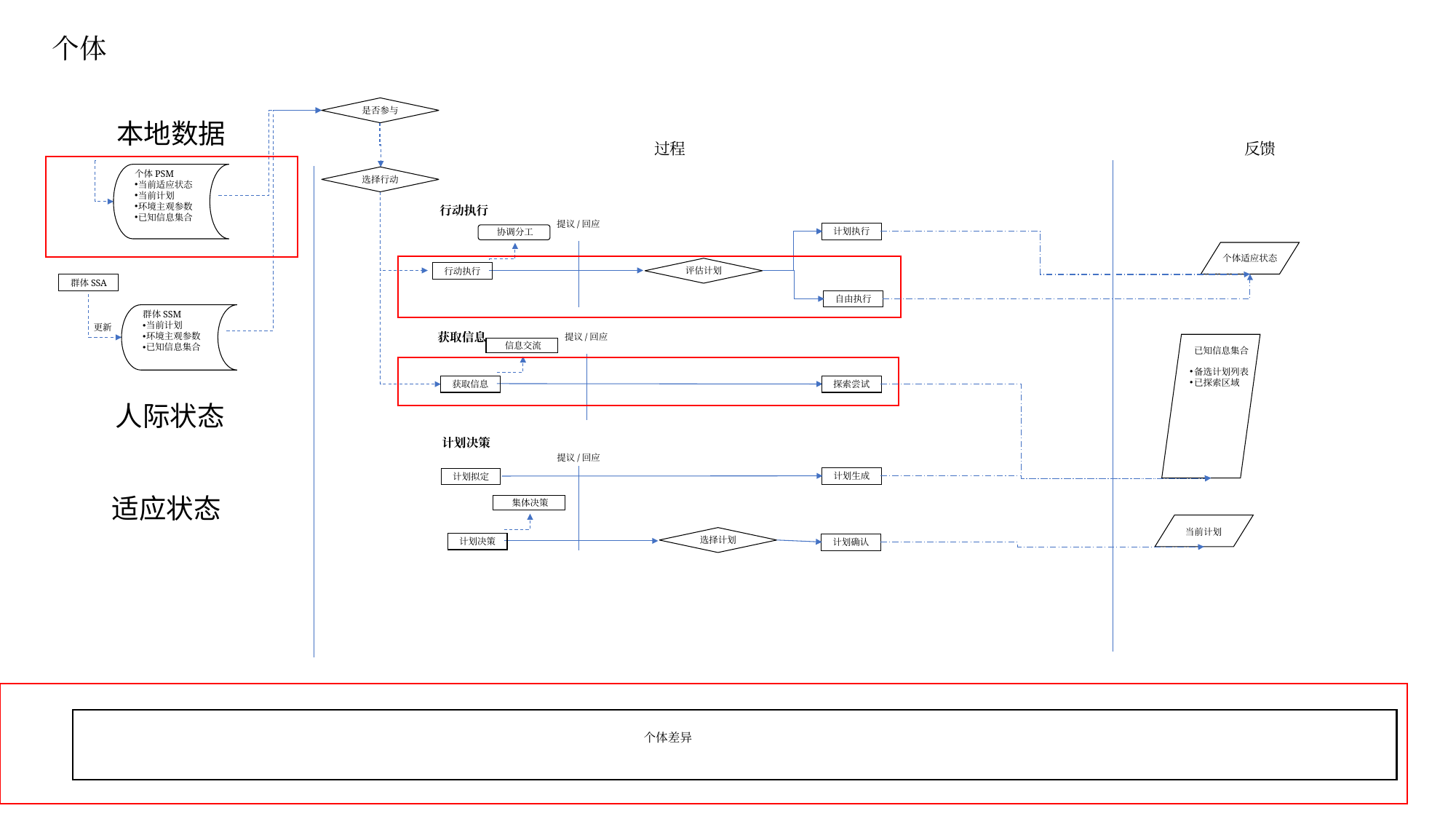

个体
是否参与
本地数据
反馈
过程

个体PSM
当前适应状态
当前计划
环境主观参数
已知信息集合

选择行动
行动执行
提议/回应
计划执行

协调分工

个体适应状态

评估计划
行动执行

群体SSA

自由执行

群体SSM
当前计划
环境主观参数
已知信息集合

更新
获取信息
提议/回应
信息交流

已知信息集合

备选计划列表
已探索区域
获取信息

探索尝试

人际状态
计划决策
提议/回应
计划生成

计划拟定

适应状态
集体决策

当前计划
选择计划
计划决策

计划确认

个体差异